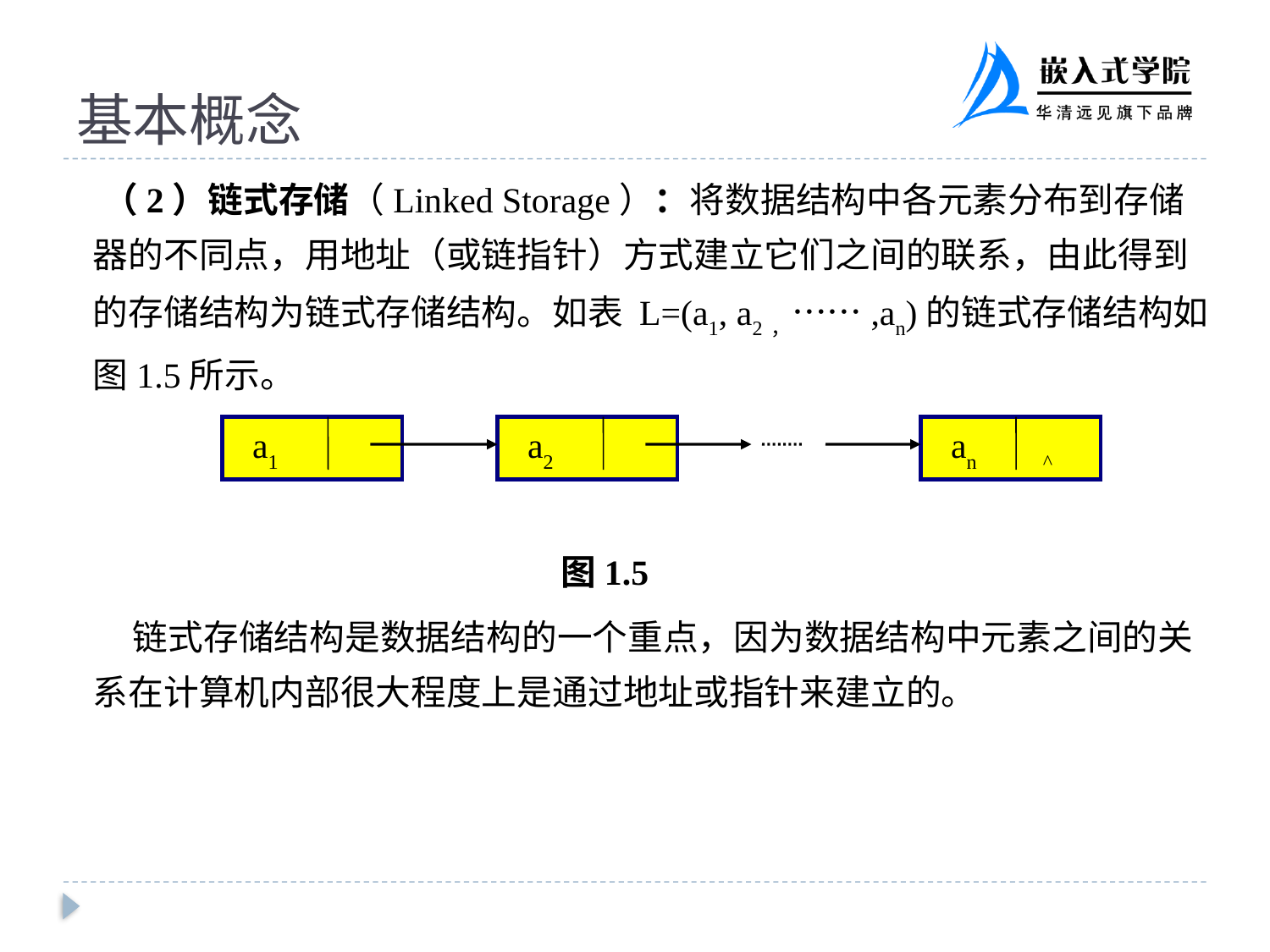

# 基本概念
     （2）链式存储（Linked Storage）：将数据结构中各元素分布到存储器的不同点，用地址（或链指针）方式建立它们之间的联系，由此得到的存储结构为链式存储结构。如表 L=(a1, a2，……,an)的链式存储结构如图1.5所示。

				          图1.5
	    链式存储结构是数据结构的一个重点，因为数据结构中元素之间的关系在计算机内部很大程度上是通过地址或指针来建立的。
  a1

  a2

  an             ^

18